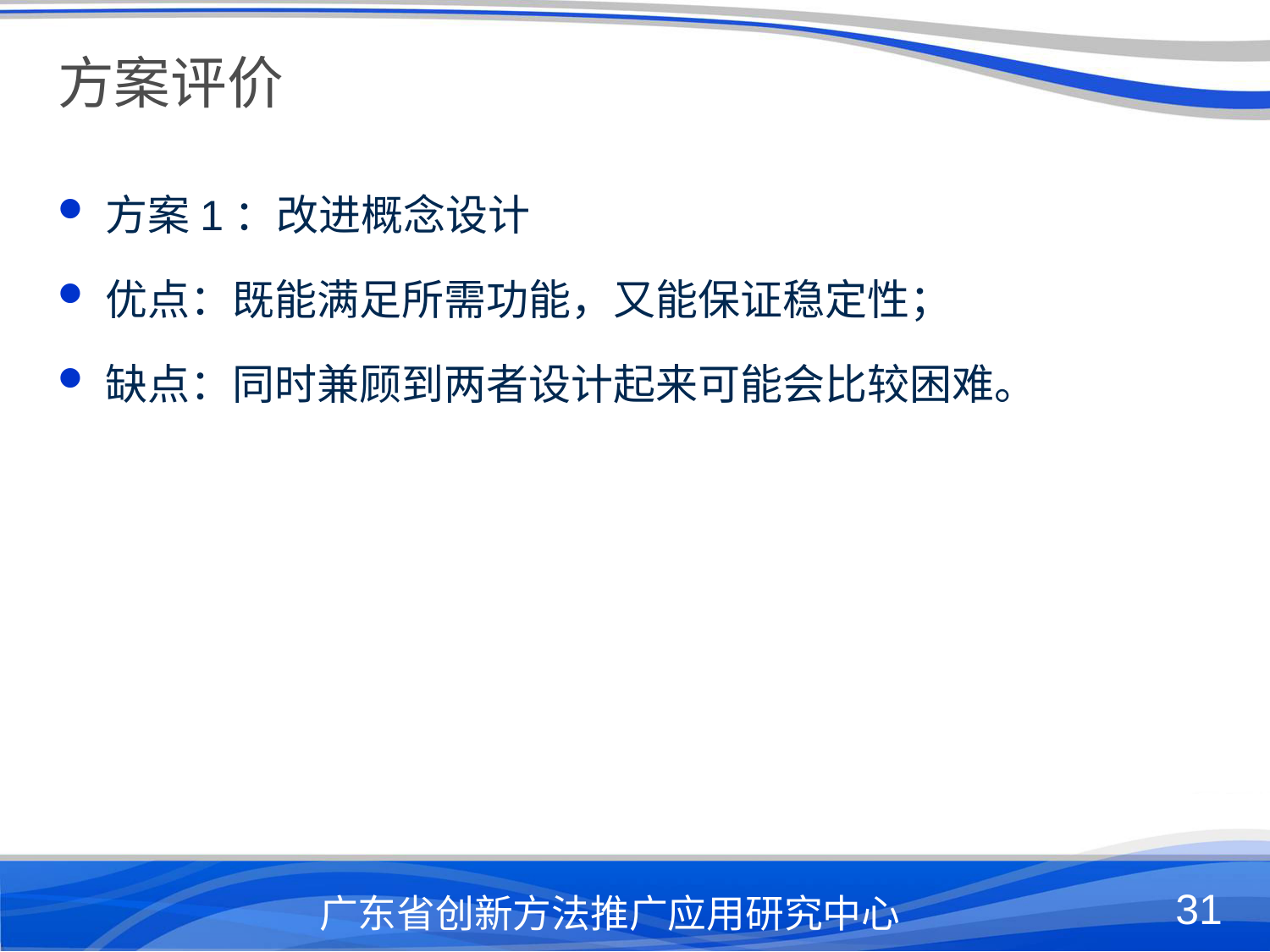

# 方案评价
方案1：改进概念设计
优点：既能满足所需功能，又能保证稳定性；
缺点：同时兼顾到两者设计起来可能会比较困难。

广东省创新方法推广应用研究中心
31